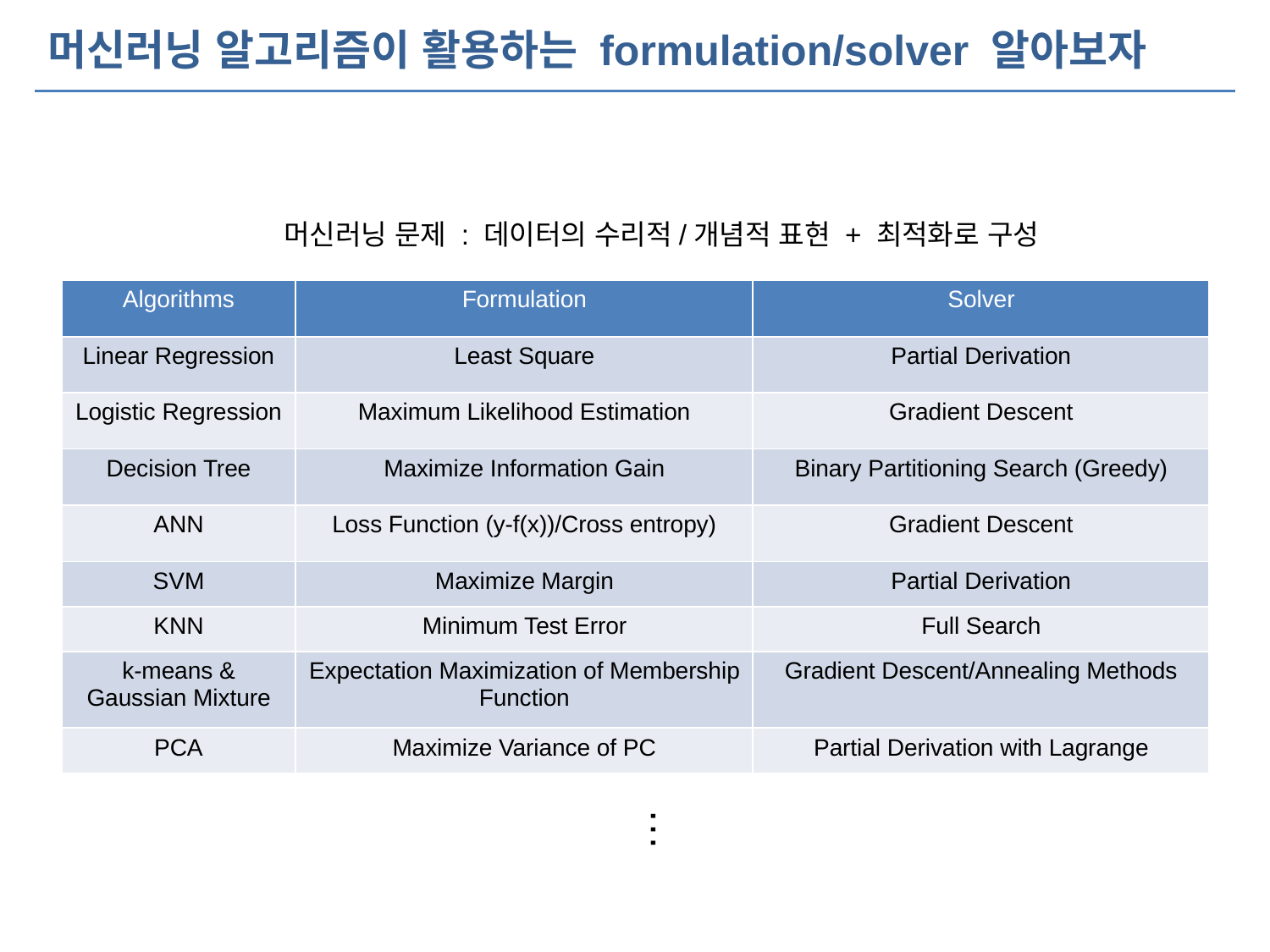

# 머신러닝 알고리즘이 활용하는 formulation/solver 알아보자
머신러닝 문제 : 데이터의 수리적/개념적 표현 + 최적화로 구성
| Algorithms | Formulation | Solver |
| --- | --- | --- |
| Linear Regression | Least Square | Partial Derivation |
| Logistic Regression | Maximum Likelihood Estimation | Gradient Descent |
| Decision Tree | Maximize Information Gain | Binary Partitioning Search (Greedy) |
| ANN | Loss Function (y-f(x))/Cross entropy) | Gradient Descent |
| SVM | Maximize Margin | Partial Derivation |
| KNN | Minimum Test Error | Full Search |
| k-means & Gaussian Mixture | Expectation Maximization of Membership Function | Gradient Descent/Annealing Methods |
| PCA | Maximize Variance of PC | Partial Derivation with Lagrange |
…